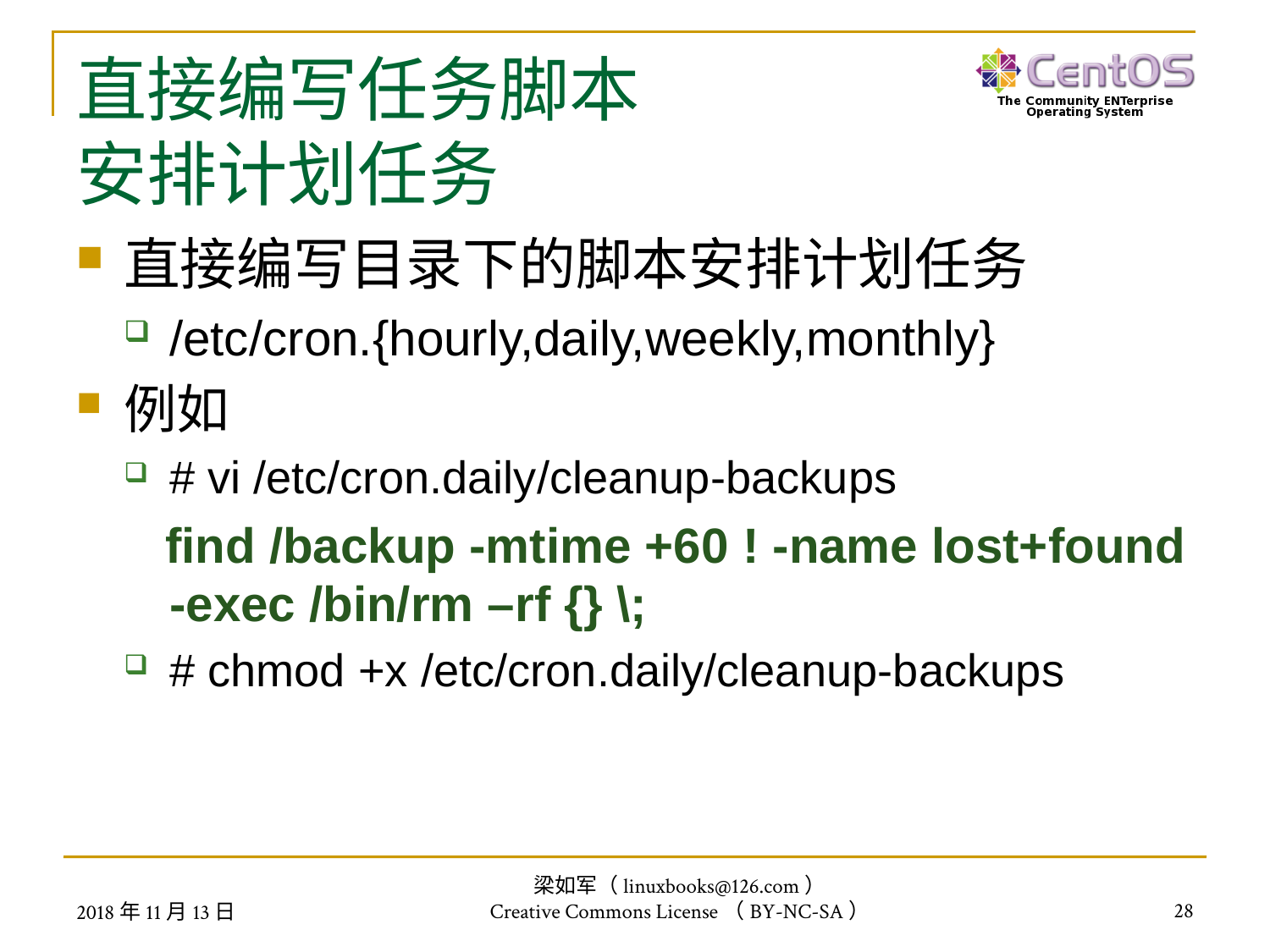

# 直接编写任务脚本 安排计划任务
直接编写目录下的脚本安排计划任务
/etc/cron.{hourly,daily,weekly,monthly}
例如
# vi /etc/cron.daily/cleanup-backups
   find /backup -mtime +60 ! -name lost+found -exec /bin/rm –rf {} \;
# chmod +x /etc/cron.daily/cleanup-backups
梁如军（linuxbooks@126.com）
Creative Commons License（BY-NC-SA）
2018年11月13日
28